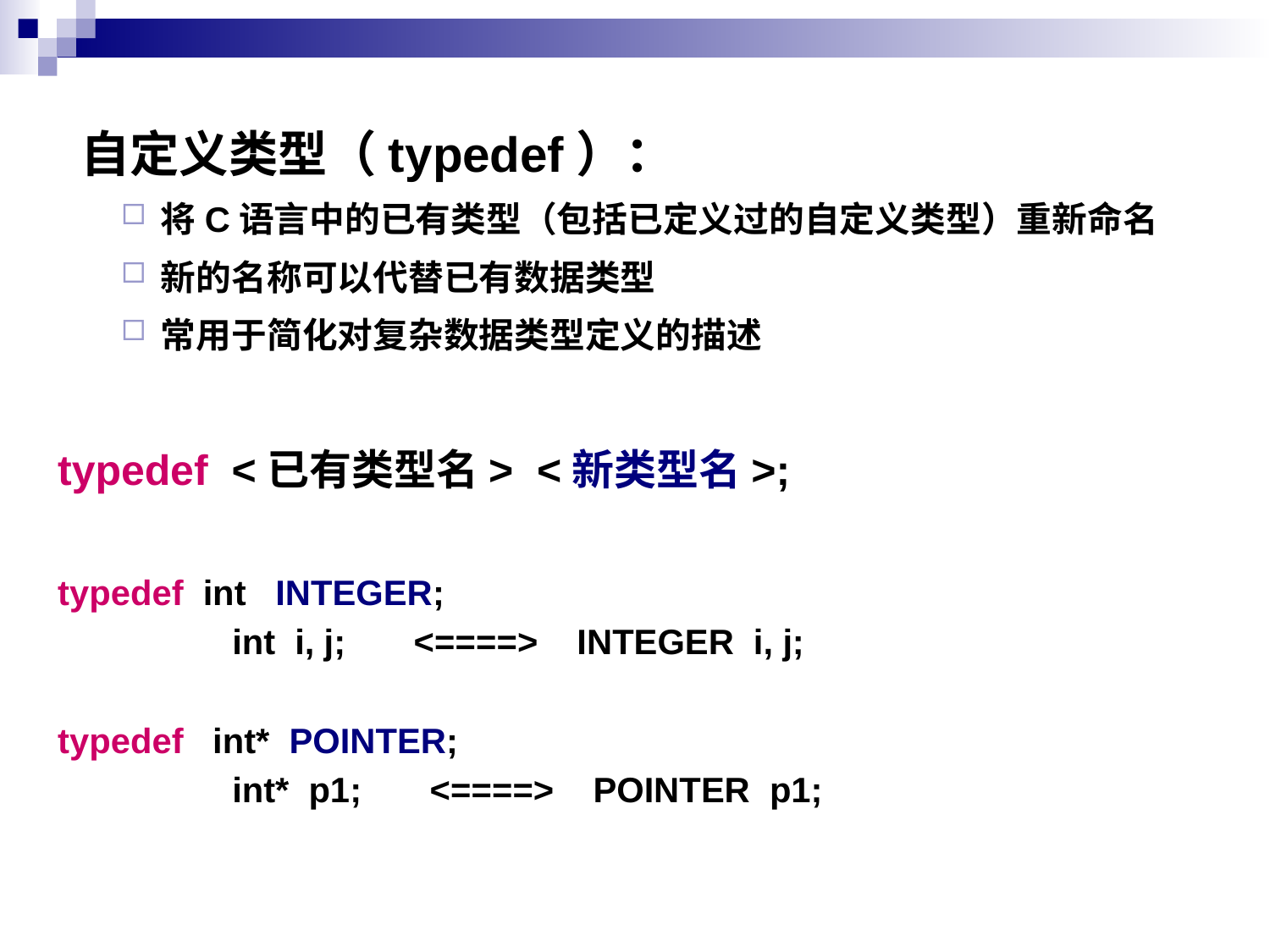

自定义类型（typedef）：
将C语言中的已有类型（包括已定义过的自定义类型）重新命名
新的名称可以代替已有数据类型
常用于简化对复杂数据类型定义的描述

typedef  <已有类型名>  <新类型名>;

typedef  int   INTEGER;
       	int  i, j;       <====>    INTEGER  i, j;

typedef   int*  POINTER;
       	int*  p1;       <====>    POINTER  p1;